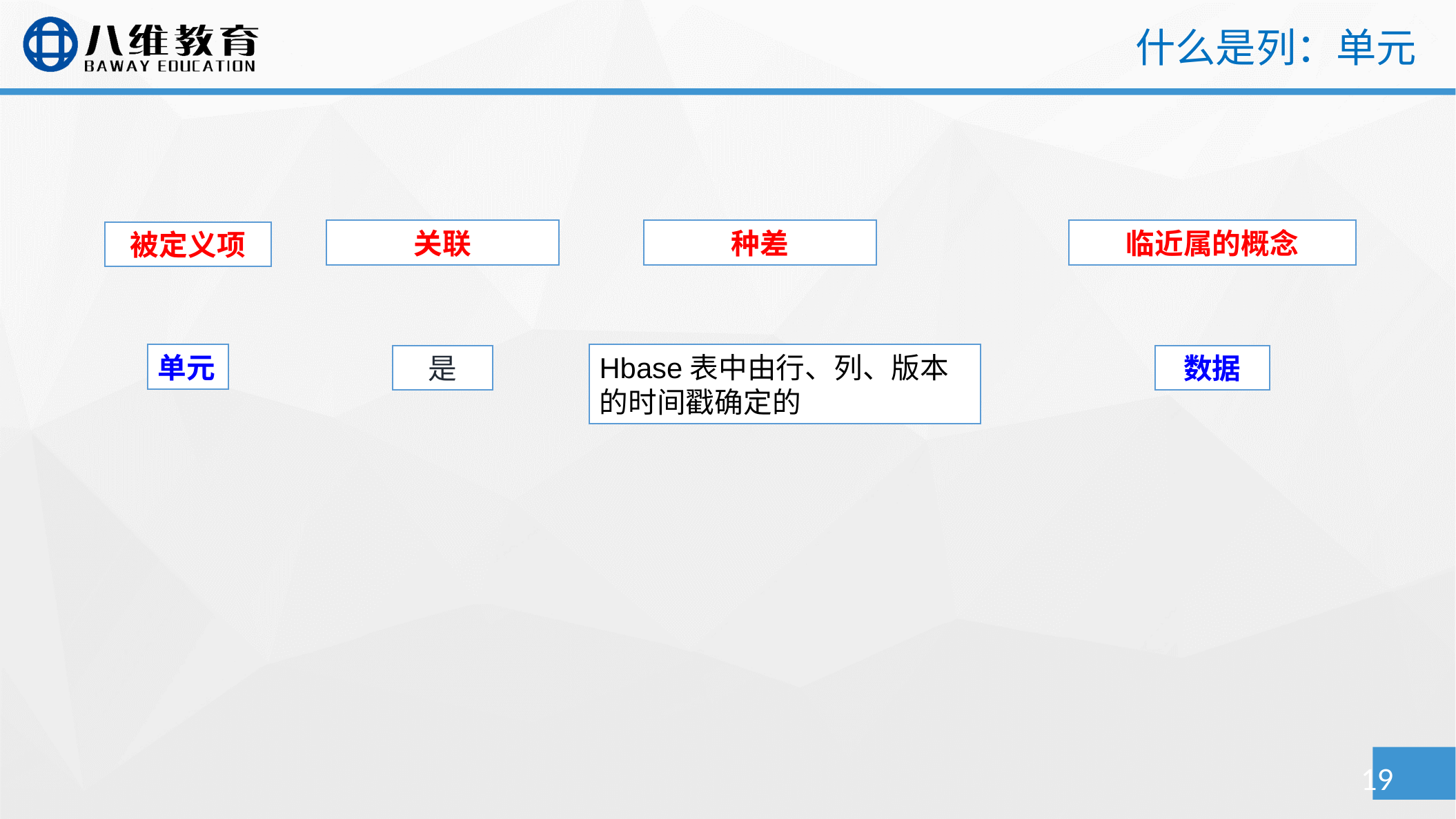

什么是列：单元
临近属的概念
关联
种差
被定义项
单元
Hbase表中由行、列、版本的时间戳确定的
是
数据